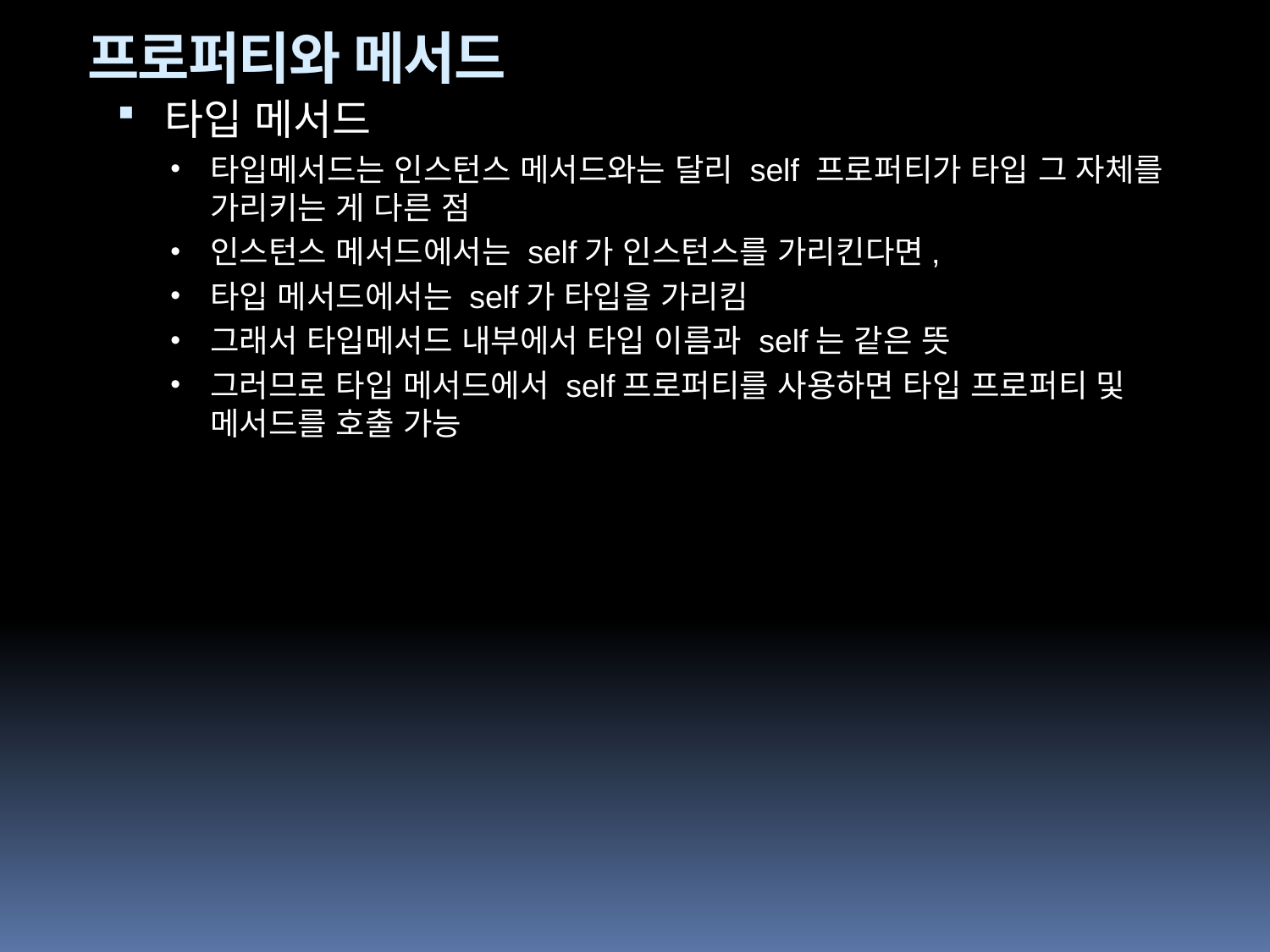

프로퍼티와 메서드
타입 메서드
타입메서드는 인스턴스 메서드와는 달리 self 프로퍼티가 타입 그 자체를 가리키는 게 다른 점
인스턴스 메서드에서는 self가 인스턴스를 가리킨다면,
타입 메서드에서는 self가 타입을 가리킴
그래서 타입메서드 내부에서 타입 이름과 self는 같은 뜻
그러므로 타입 메서드에서 self프로퍼티를 사용하면 타입 프로퍼티 및 메서드를 호출 가능